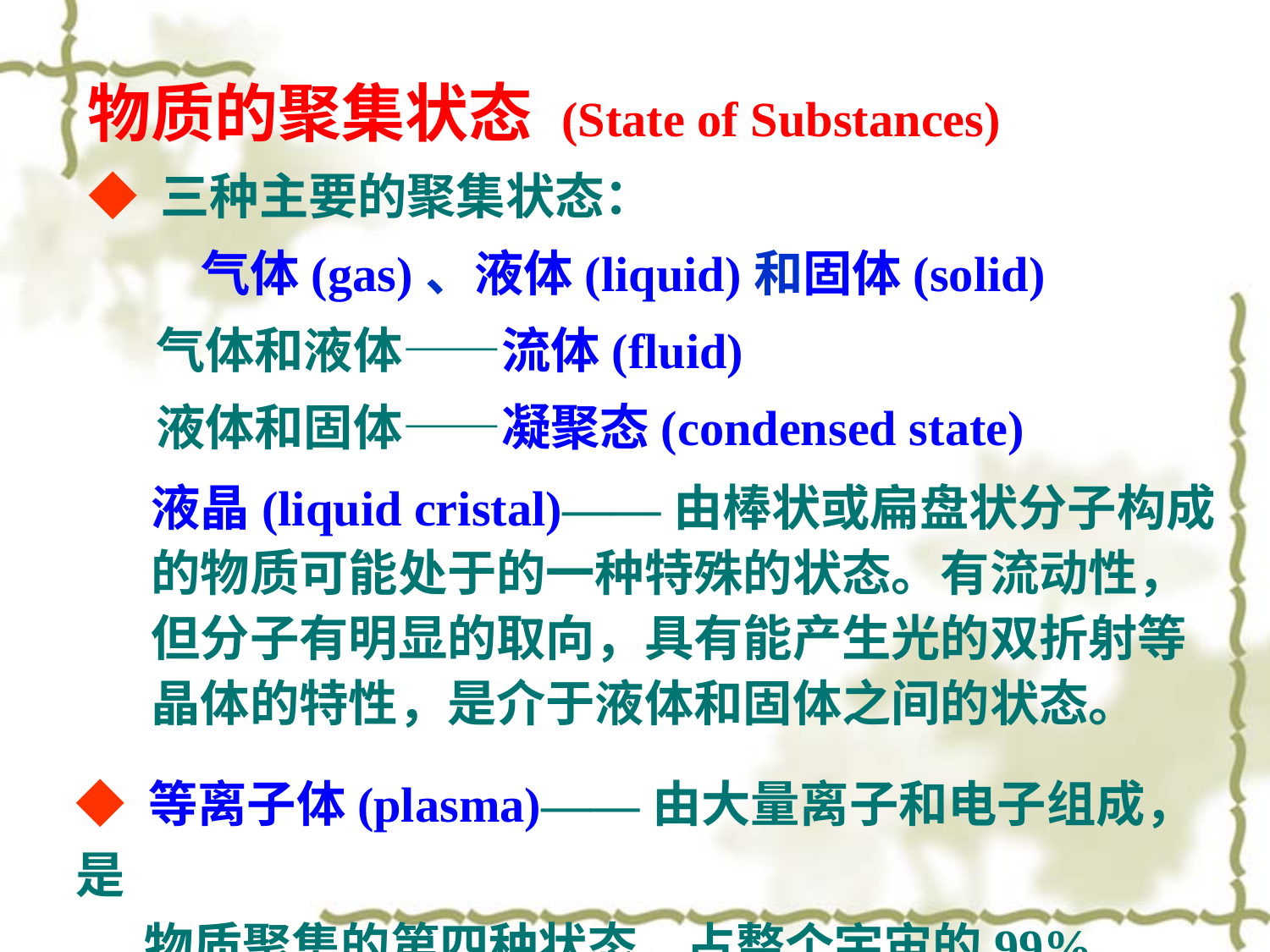

# 物质的聚集状态 (State of Substances)
◆ 三种主要的聚集状态：
         气体(gas)、液体(liquid)和固体(solid)
     气体和液体——流体(fluid)
     液体和固体——凝聚态(condensed state)
液晶(liquid cristal)——由棒状或扁盘状分子构成的物质可能处于的一种特殊的状态。有流动性，但分子有明显的取向，具有能产生光的双折射等晶体的特性，是介于液体和固体之间的状态。
◆ 等离子体(plasma)——由大量离子和电子组成，是
     物质聚集的第四种状态，占整个宇宙的99%.